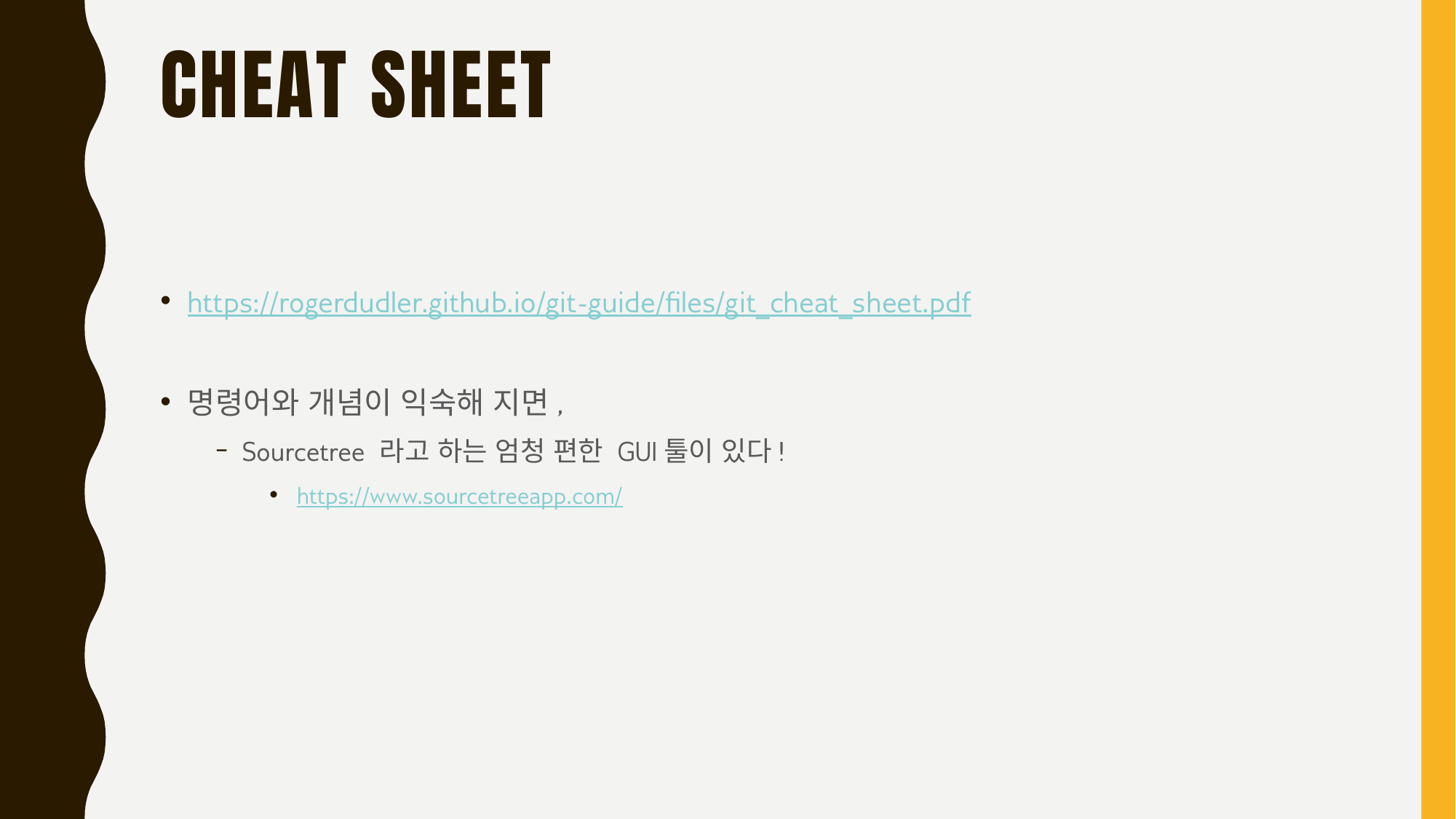

# Cheat sheet
https://rogerdudler.github.io/git-guide/files/git_cheat_sheet.pdf

명령어와 개념이 익숙해 지면,
Sourcetree 라고 하는 엄청 편한 GUI툴이 있다!
https://www.sourcetreeapp.com/